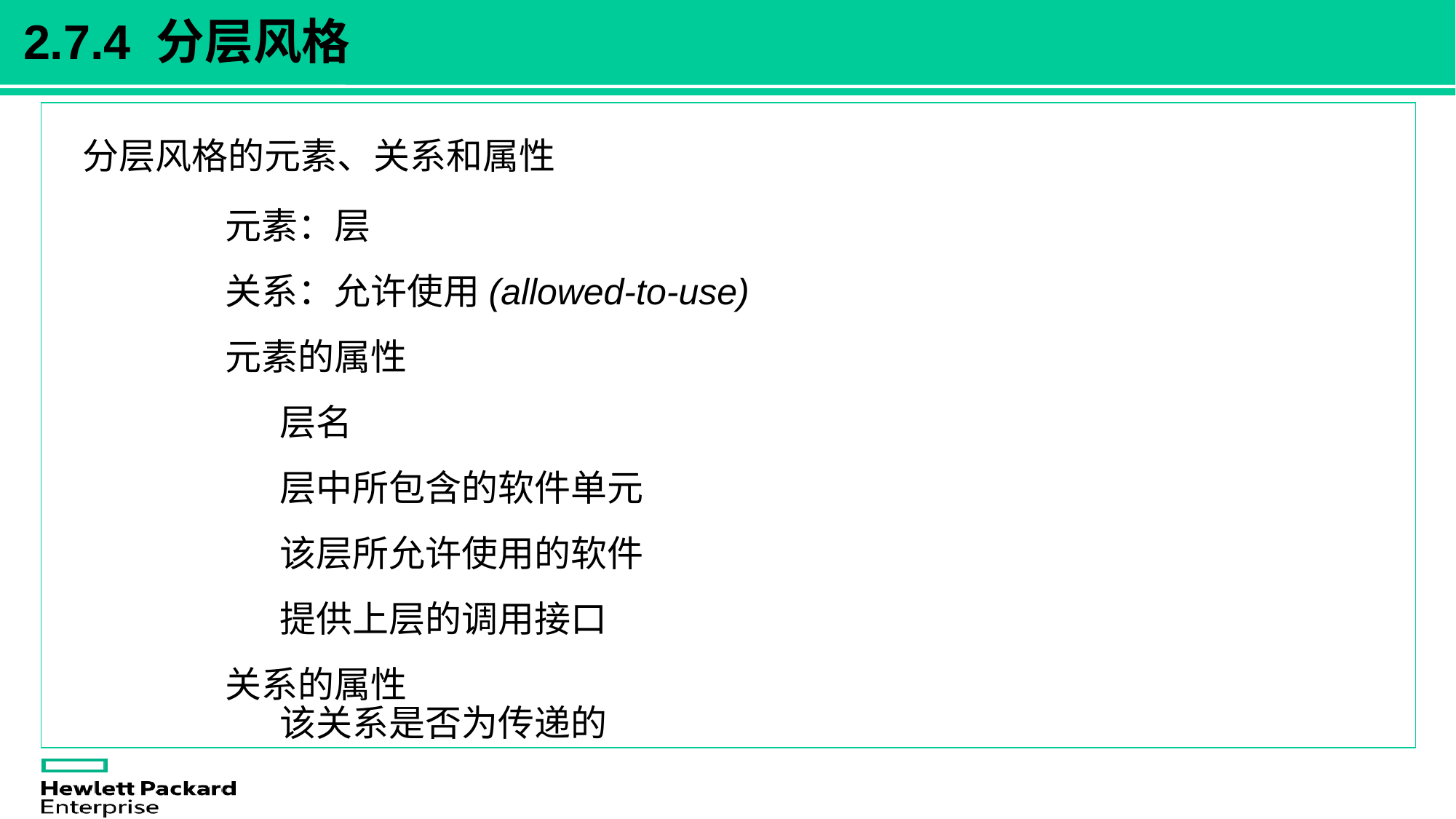

2.7.4 分层风格

分层风格的元素、关系和属性
元素：层
关系：允许使用(allowed-to-use)
元素的属性
层名
层中所包含的软件单元
该层所允许使用的软件
提供上层的调用接口
关系的属性
该关系是否为传递的